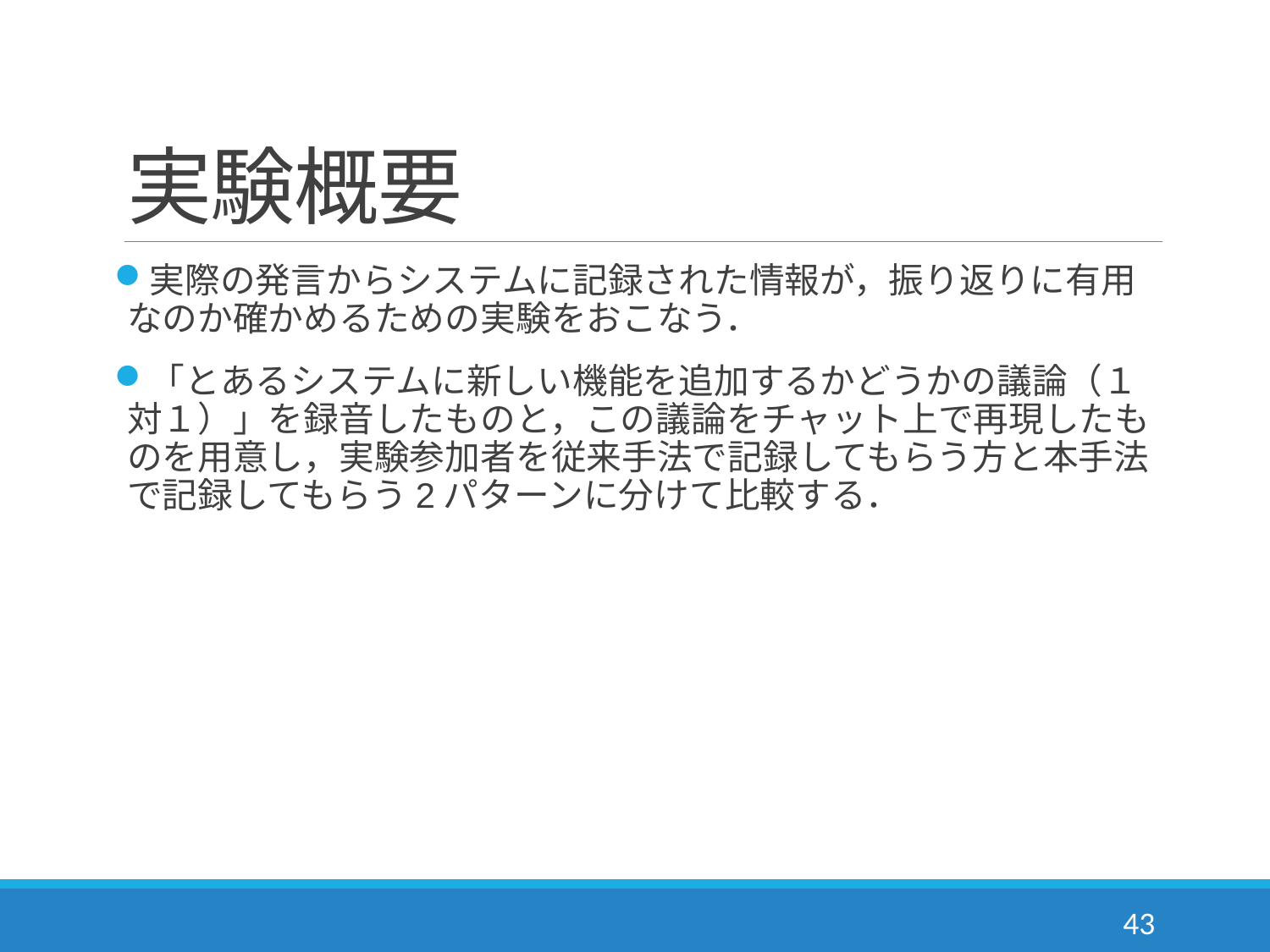

# 実験概要
実際の発言からシステムに記録された情報が，振り返りに有用なのか確かめるための実験をおこなう．
「とあるシステムに新しい機能を追加するかどうかの議論（１対１）」を録音したものと，この議論をチャット上で再現したものを用意し，実験参加者を従来手法で記録してもらう方と本手法で記録してもらう2パターンに分けて比較する．
43